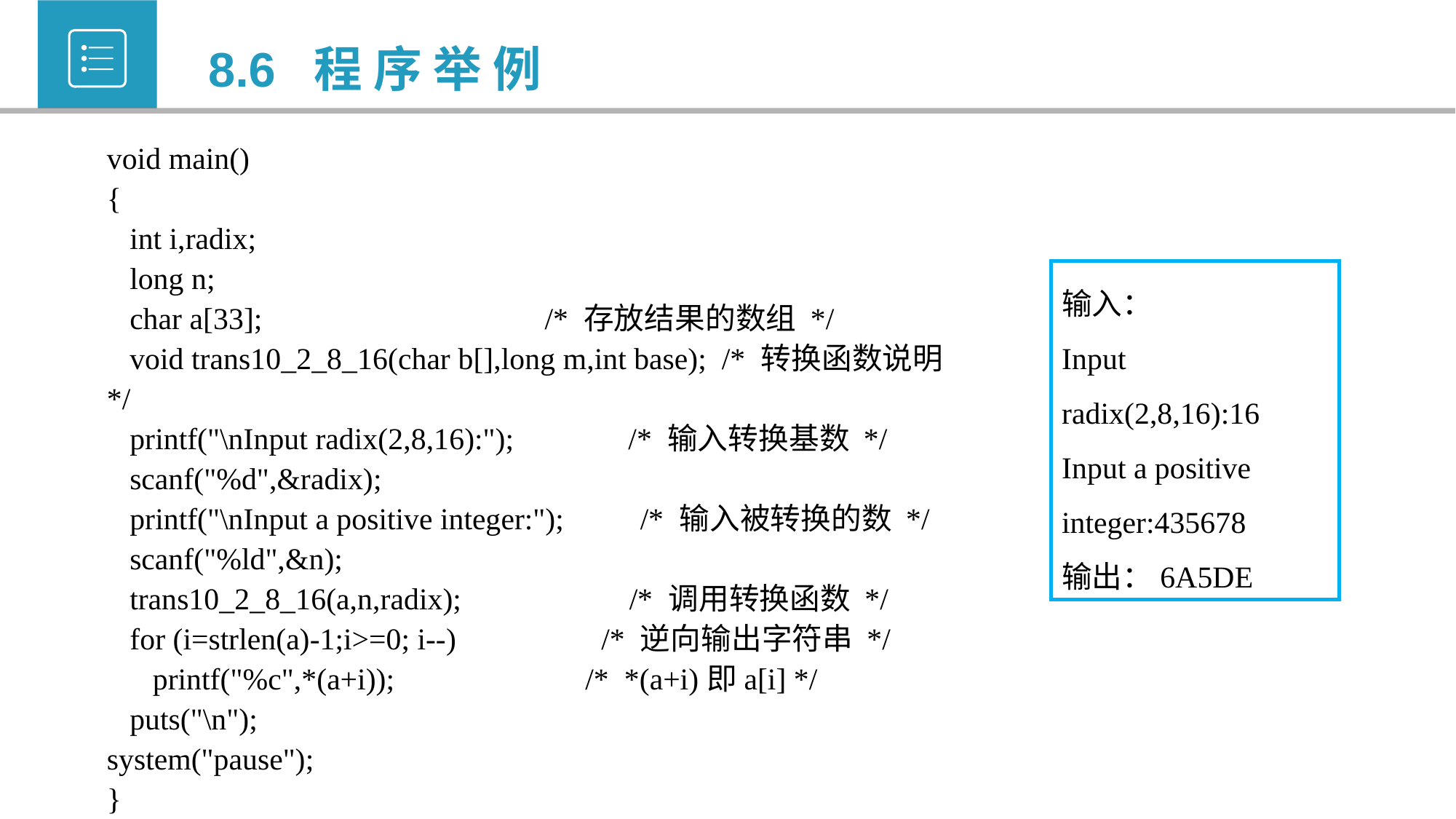

8.6  程 序 举 例
void main()
{
   int i,radix;
   long n;
   char a[33];                                     /* 存放结果的数组 */
   void trans10_2_8_16(char b[],long m,int base);  /* 转换函数说明 */
   printf("\nInput radix(2,8,16):");               /* 输入转换基数 */
   scanf("%d",&radix);
   printf("\nInput a positive integer:");          /* 输入被转换的数 */
   scanf("%ld",&n);
   trans10_2_8_16(a,n,radix);                      /* 调用转换函数 */
   for (i=strlen(a)-1;i>=0; i--)                   /* 逆向输出字符串 */
      printf("%c",*(a+i));                         /*  *(a+i)即a[i] */
   puts("\n");
system("pause");
}
输入：
Input radix(2,8,16):16
Input a positive integer:435678
输出：6A5DE